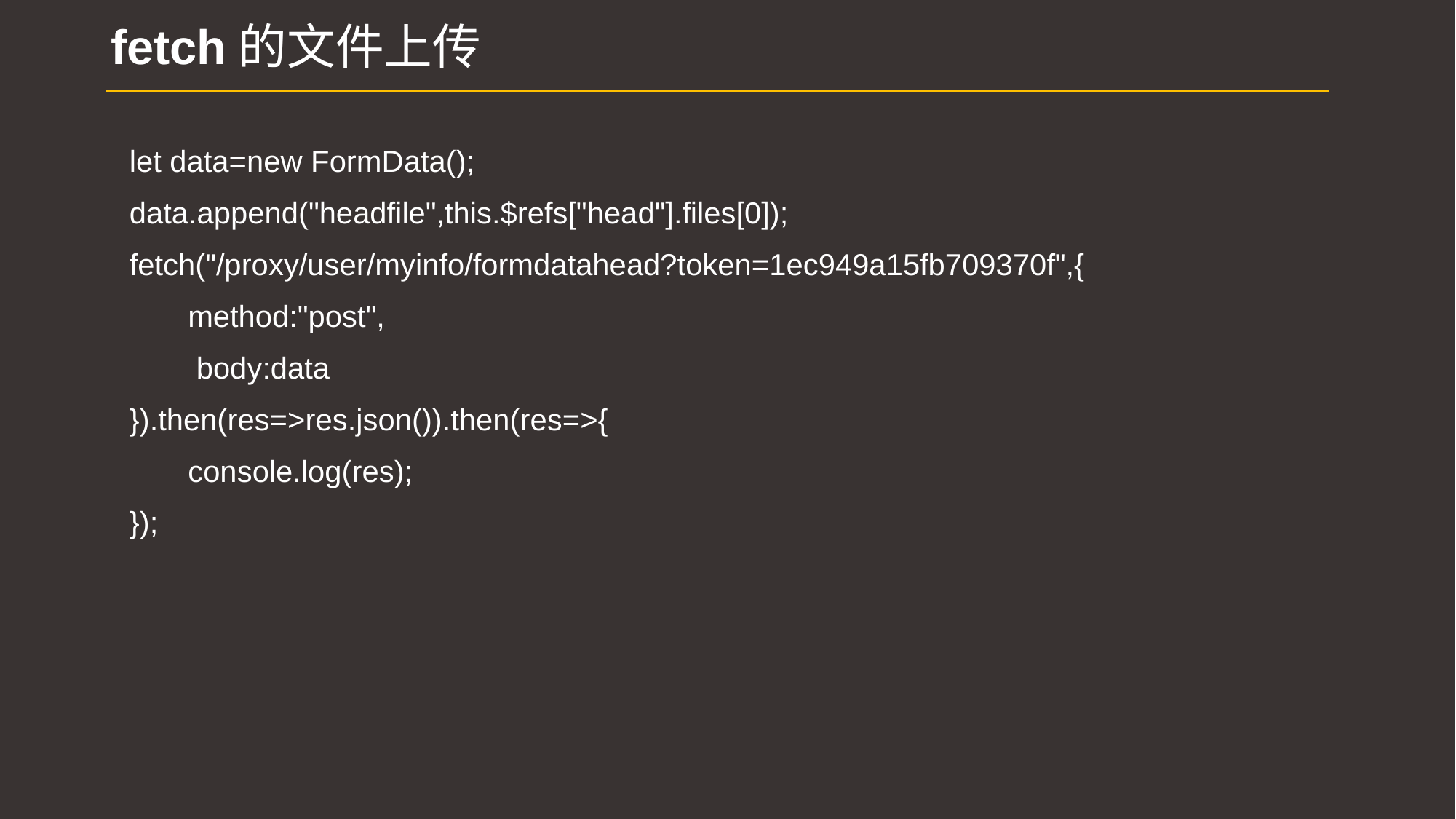

# fetch的文件上传
let data=new FormData();
data.append("headfile",this.$refs["head"].files[0]);
fetch("/proxy/user/myinfo/formdatahead?token=1ec949a15fb709370f",{
       method:"post",
        body:data
}).then(res=>res.json()).then(res=>{
       console.log(res);
});